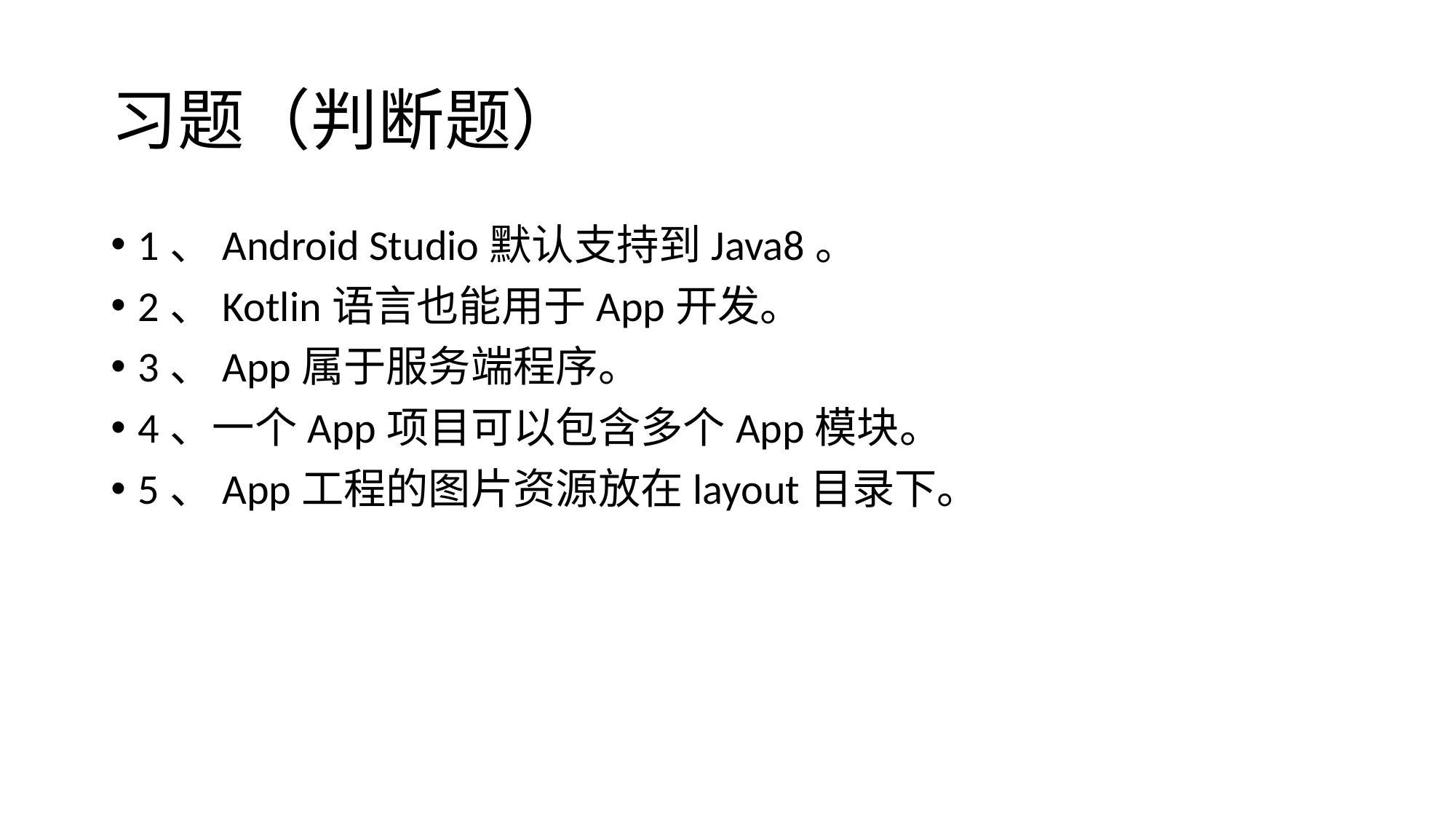

# 习题（判断题）
1、Android Studio默认支持到Java8。
2、Kotlin语言也能用于App开发。
3、App属于服务端程序。
4、一个App项目可以包含多个App模块。
5、App工程的图片资源放在layout目录下。